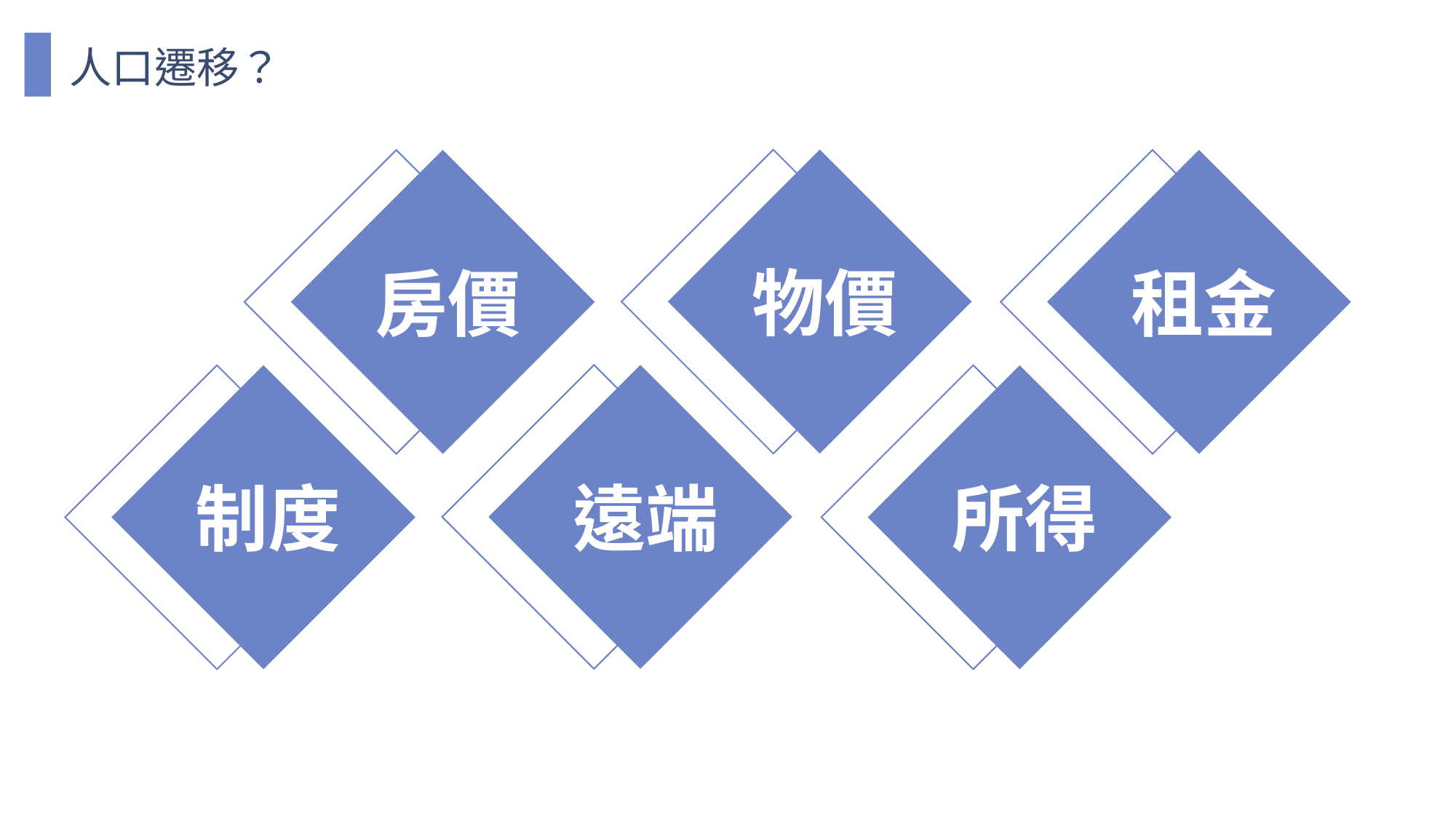

人口遷移？

物價

房價

租金

遠端

制度

所得